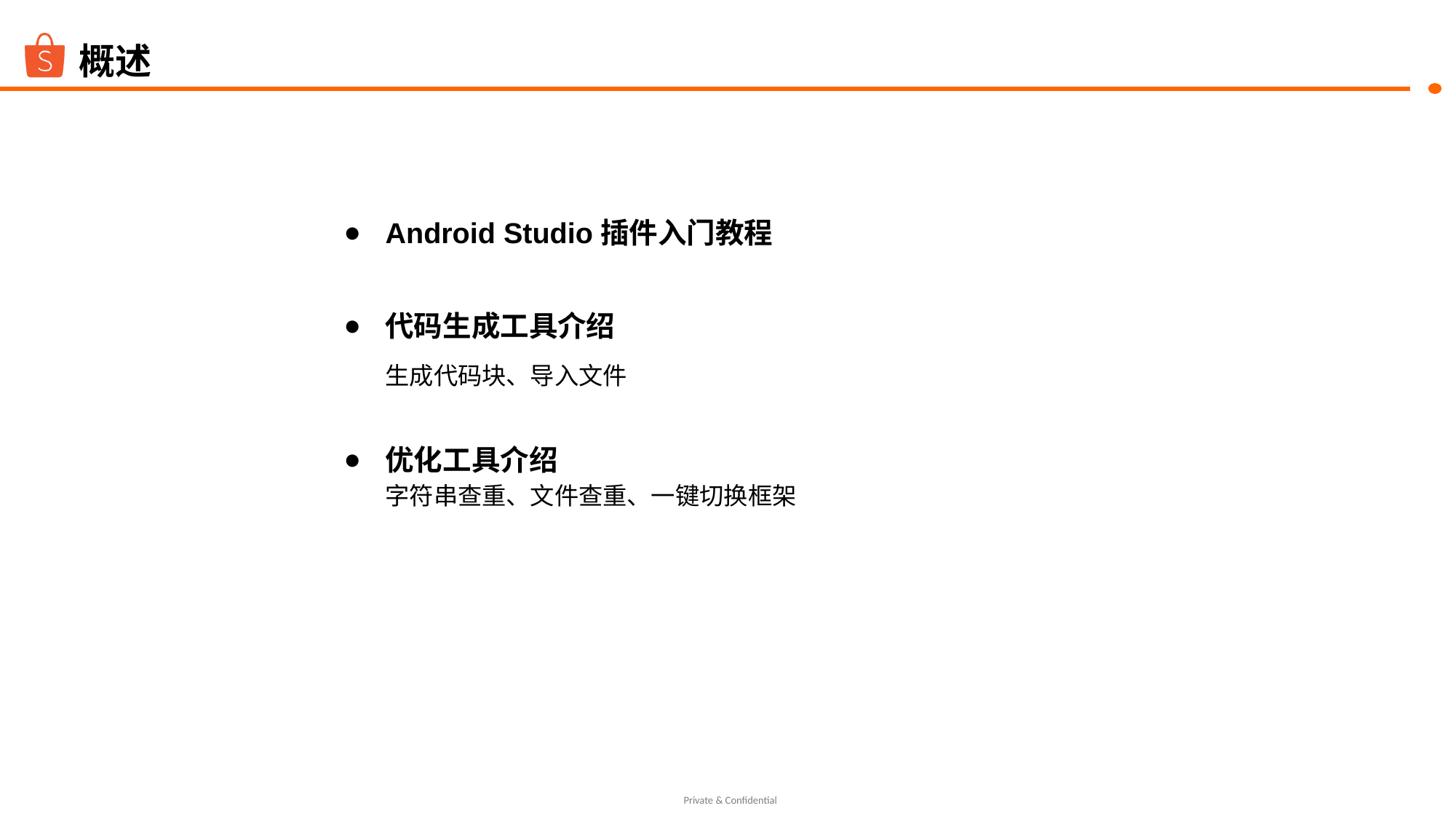

# 概述
Android Studio插件入门教程

代码生成工具介绍
生成代码块、导入文件

优化工具介绍
字符串查重、文件查重、一键切换框架

核心能力